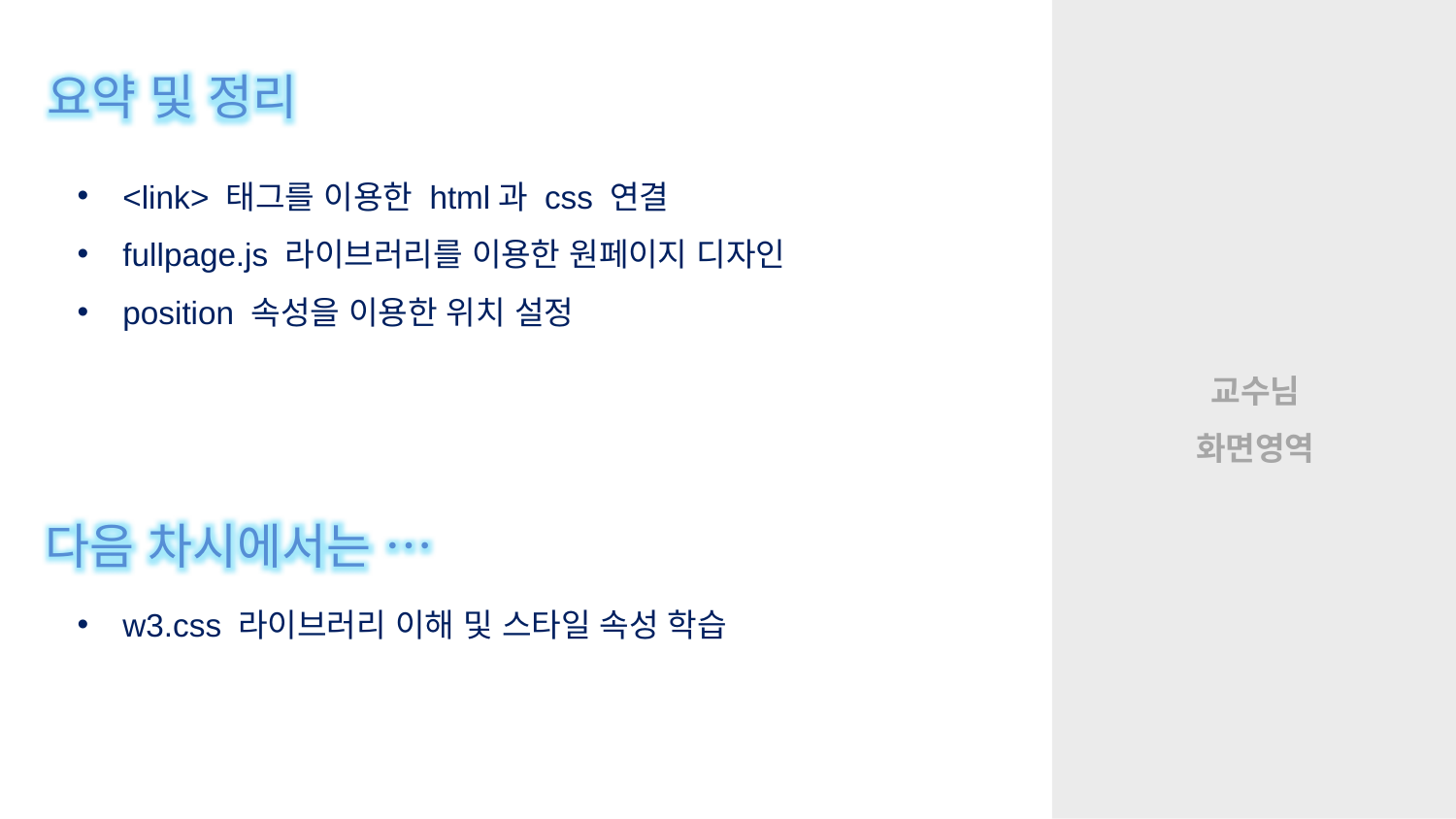

요약 및 정리
<link> 태그를 이용한 html과 css 연결
fullpage.js 라이브러리를 이용한 원페이지 디자인
position 속성을 이용한 위치 설정

다음 차시에서는 …
w3.css 라이브러리 이해 및 스타일 속성 학습